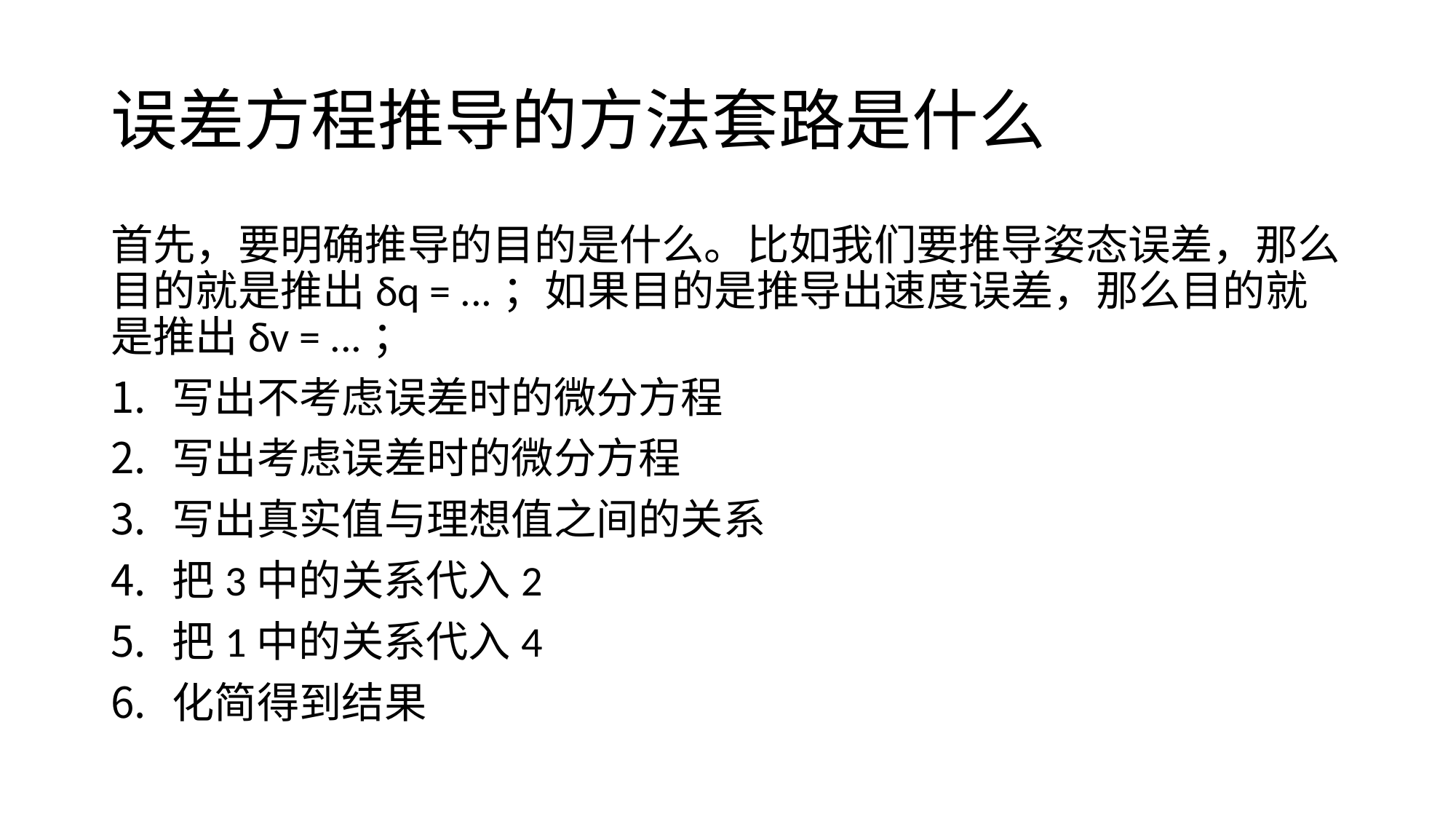

# 误差方程推导的方法套路是什么
首先，要明确推导的目的是什么。比如我们要推导姿态误差，那么目的就是推出δq = ...；如果目的是推导出速度误差，那么目的就是推出δv = ...；
写出不考虑误差时的微分方程
写出考虑误差时的微分方程
写出真实值与理想值之间的关系
把3中的关系代入2
把1中的关系代入4
化简得到结果